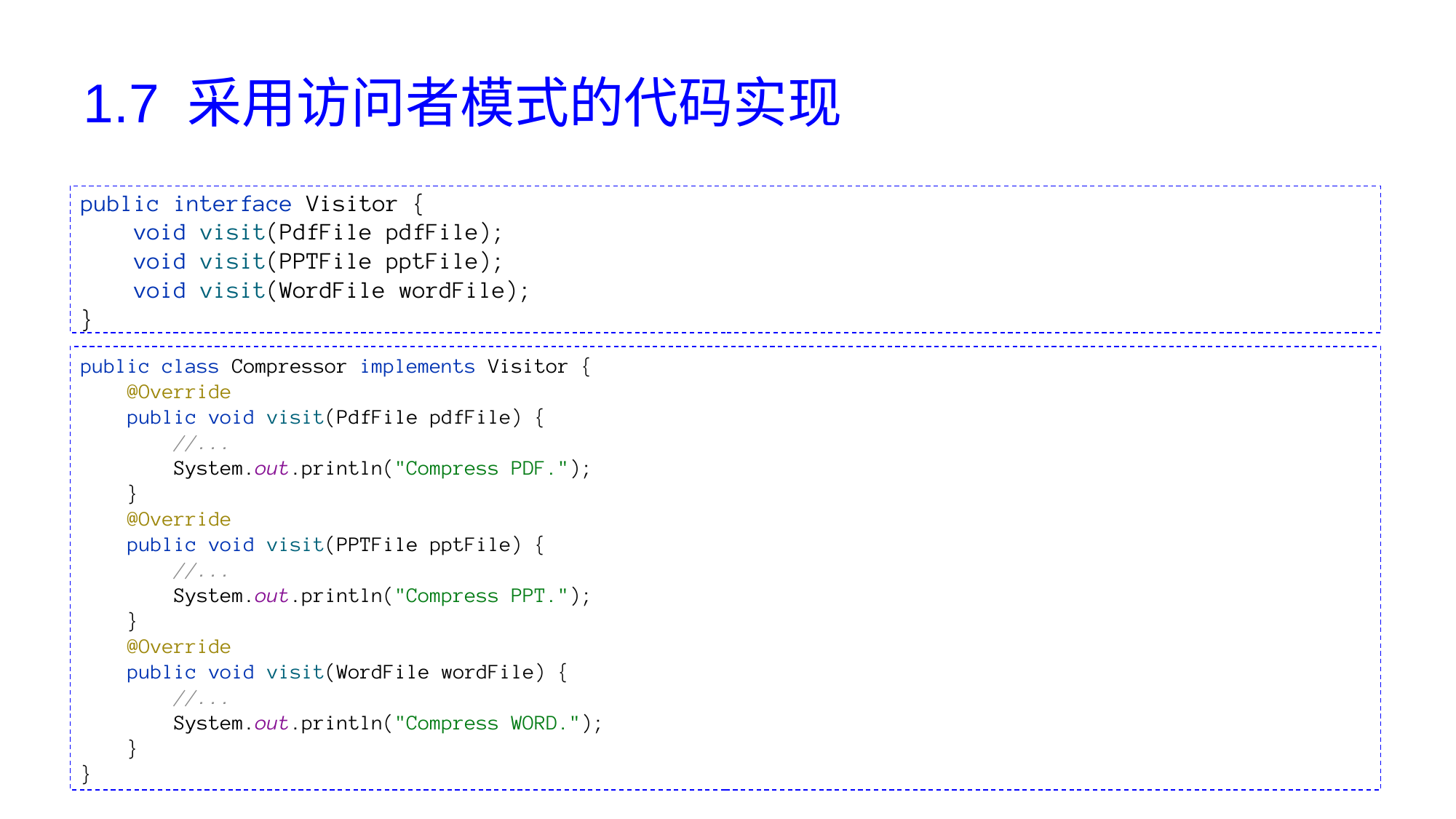

# 1.7 采用访问者模式的代码实现
public interface Visitor {
    void visit(PdfFile pdfFile);
    void visit(PPTFile pptFile);
    void visit(WordFile wordFile);
}
public class Compressor implements Visitor {
    @Override
    public void visit(PdfFile pdfFile) {
        //...
        System.out.println("Compress PDF.");
    }
    @Override
    public void visit(PPTFile pptFile) {
        //...
        System.out.println("Compress PPT.");
    }
    @Override
    public void visit(WordFile wordFile) {
        //...
        System.out.println("Compress WORD.");
    }
}
42